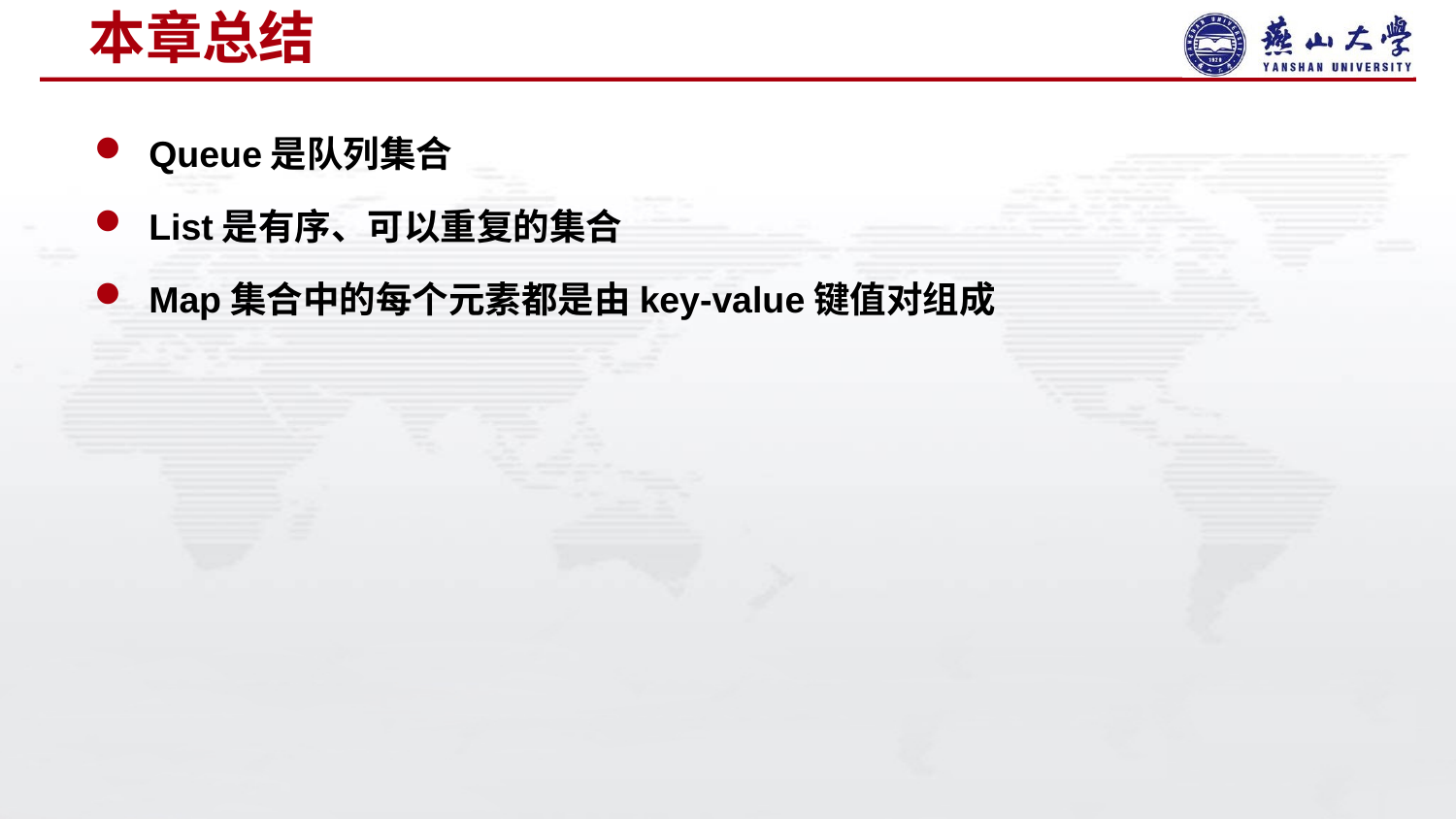

# 本章总结
Queue是队列集合
List是有序、可以重复的集合
Map集合中的每个元素都是由key-value键值对组成